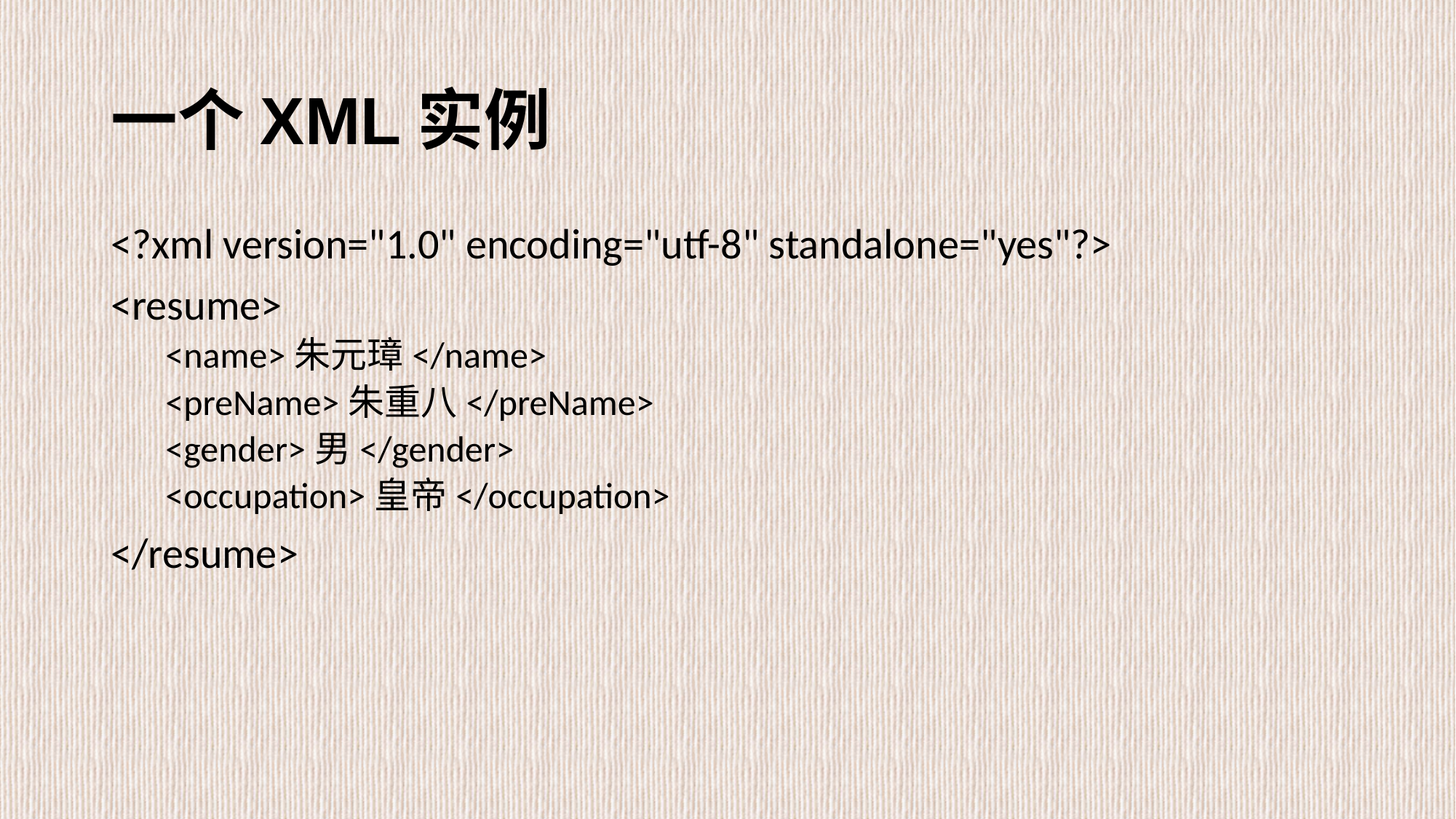

# 一个XML实例
<?xml version="1.0" encoding="utf-8" standalone="yes"?>
<resume>
<name>朱元璋</name>
<preName>朱重八</preName>
<gender>男</gender>
<occupation>皇帝</occupation>
</resume>